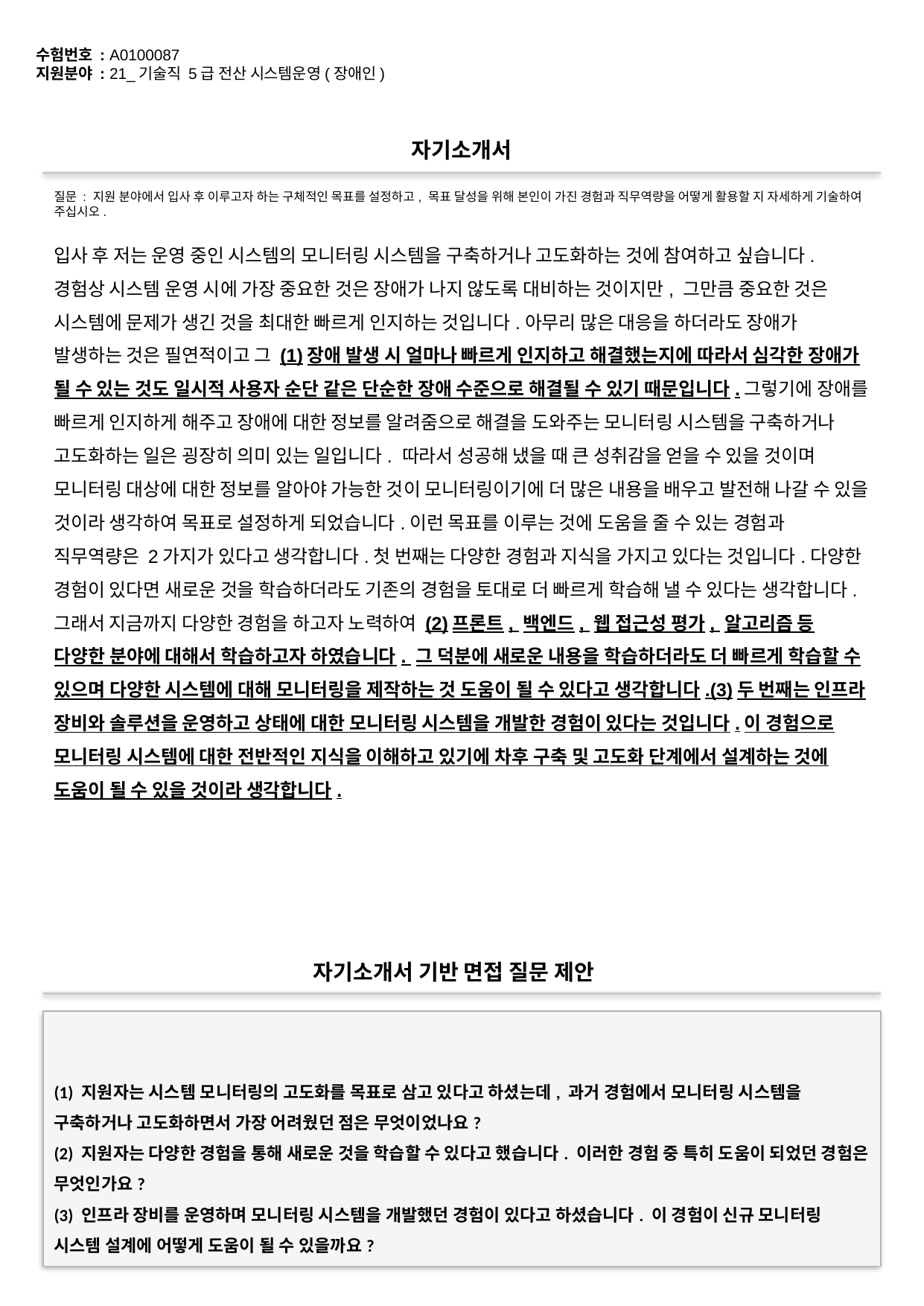

수험번호 : A0100087
지원분야 : 21_기술직 5급 전산 시스템운영(장애인)
#

자기소개서

질문 : 지원 분야에서 입사 후 이루고자 하는 구체적인 목표를 설정하고, 목표 달성을 위해 본인이 가진 경험과 직무역량을 어떻게 활용할 지 자세하게 기술하여 주십시오.

입사 후 저는 운영 중인 시스템의 모니터링 시스템을 구축하거나 고도화하는 것에 참여하고 싶습니다.경험상 시스템 운영 시에 가장 중요한 것은 장애가 나지 않도록 대비하는 것이지만, 그만큼 중요한 것은 시스템에 문제가 생긴 것을 최대한 빠르게 인지하는 것입니다.아무리 많은 대응을 하더라도 장애가 발생하는 것은 필연적이고 그 (1)장애 발생 시 얼마나 빠르게 인지하고 해결했는지에 따라서 심각한 장애가 될 수 있는 것도 일시적 사용자 순단 같은 단순한 장애 수준으로 해결될 수 있기 때문입니다.그렇기에 장애를 빠르게 인지하게 해주고 장애에 대한 정보를 알려줌으로 해결을 도와주는 모니터링 시스템을 구축하거나 고도화하는 일은 굉장히 의미 있는 일입니다. 따라서 성공해 냈을 때 큰 성취감을 얻을 수 있을 것이며 모니터링 대상에 대한 정보를 알아야 가능한 것이 모니터링이기에 더 많은 내용을 배우고 발전해 나갈 수 있을 것이라 생각하여 목표로 설정하게 되었습니다.이런 목표를 이루는 것에 도움을 줄 수 있는 경험과 직무역량은 2가지가 있다고 생각합니다.첫 번째는 다양한 경험과 지식을 가지고 있다는 것입니다.다양한 경험이 있다면 새로운 것을 학습하더라도 기존의 경험을 토대로 더 빠르게 학습해 낼 수 있다는 생각합니다. 그래서 지금까지 다양한 경험을 하고자 노력하여 (2)프론트, 백엔드, 웹 접근성 평가, 알고리즘 등 다양한 분야에 대해서 학습하고자 하였습니다. 그 덕분에 새로운 내용을 학습하더라도 더 빠르게 학습할 수 있으며 다양한 시스템에 대해 모니터링을 제작하는 것 도움이 될 수 있다고 생각합니다.(3)두 번째는 인프라 장비와 솔루션을 운영하고 상태에 대한 모니터링 시스템을 개발한 경험이 있다는 것입니다.이 경험으로 모니터링 시스템에 대한 전반적인 지식을 이해하고 있기에 차후 구축 및 고도화 단계에서 설계하는 것에 도움이 될 수 있을 것이라 생각합니다.

자기소개서 기반 면접 질문 제안

(1) 지원자는 시스템 모니터링의 고도화를 목표로 삼고 있다고 하셨는데, 과거 경험에서 모니터링 시스템을 구축하거나 고도화하면서 가장 어려웠던 점은 무엇이었나요?
(2) 지원자는 다양한 경험을 통해 새로운 것을 학습할 수 있다고 했습니다. 이러한 경험 중 특히 도움이 되었던 경험은 무엇인가요?
(3) 인프라 장비를 운영하며 모니터링 시스템을 개발했던 경험이 있다고 하셨습니다. 이 경험이 신규 모니터링 시스템 설계에 어떻게 도움이 될 수 있을까요?